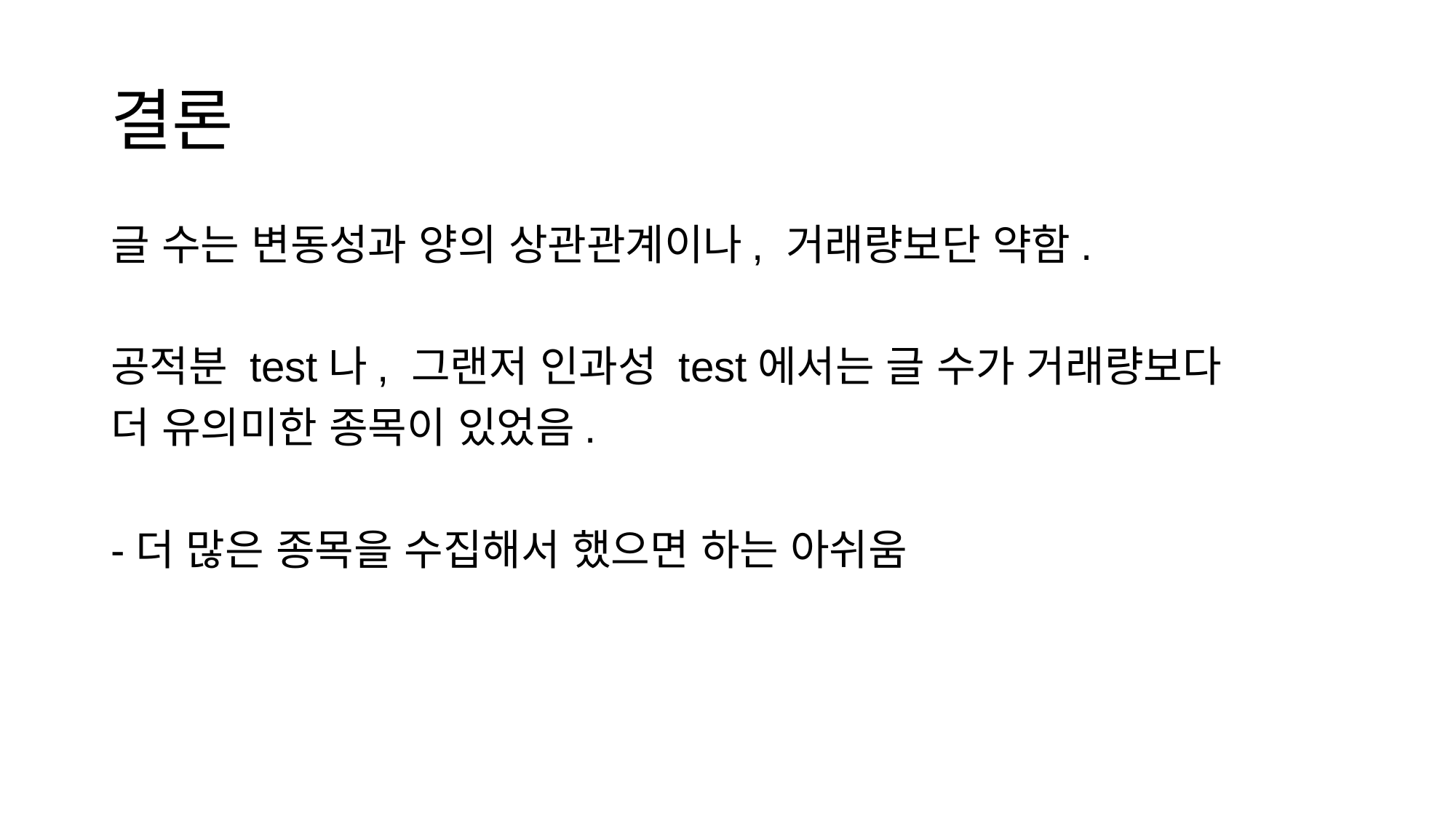

# 결론
글 수는 변동성과 양의 상관관계이나, 거래량보단 약함.

공적분 test나, 그랜저 인과성 test에서는 글 수가 거래량보다
더 유의미한 종목이 있었음.

-더 많은 종목을 수집해서 했으면 하는 아쉬움